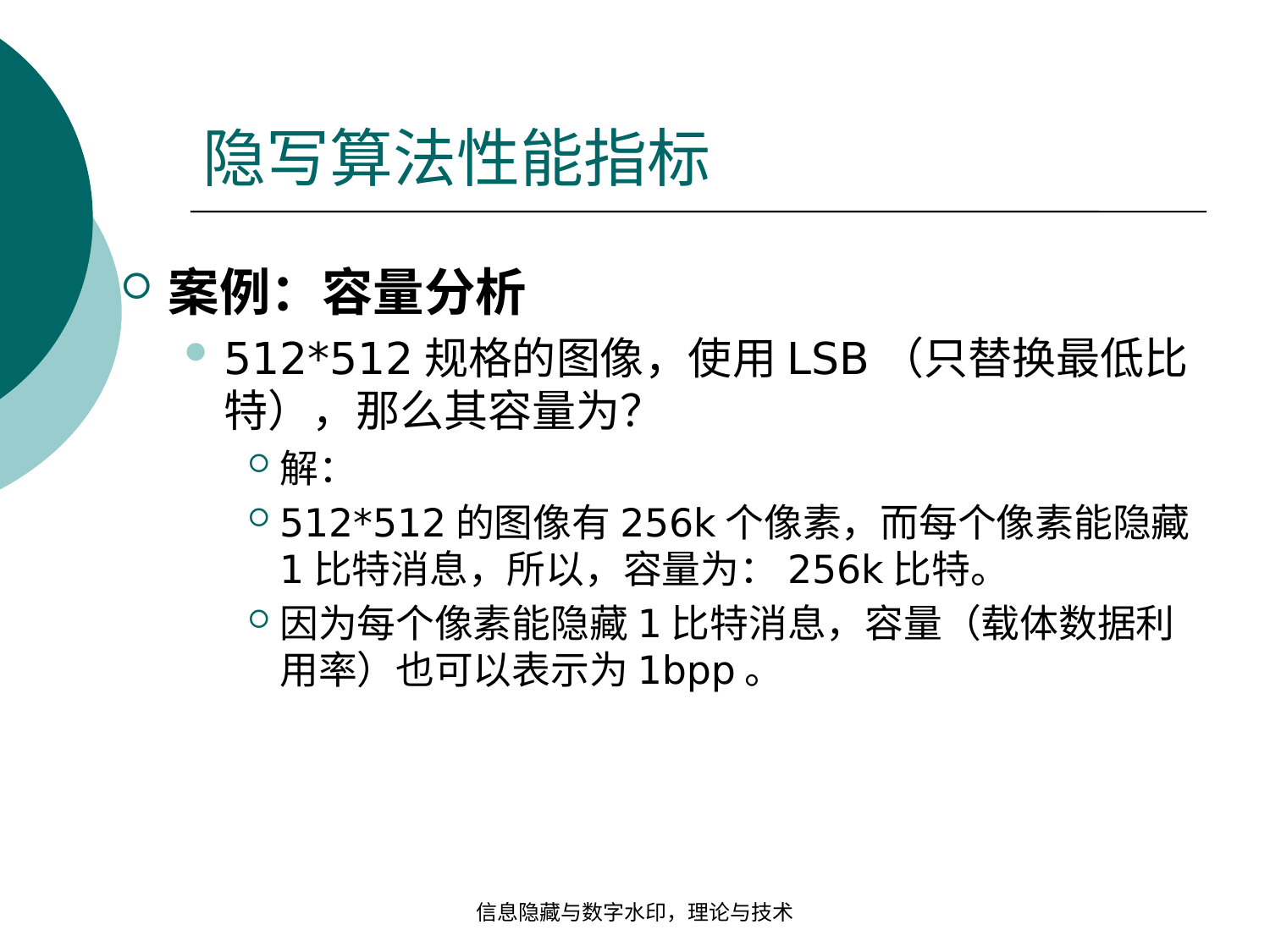

# 隐写算法性能指标
案例：容量分析
512*512规格的图像，使用LSB（只替换最低比特），那么其容量为？
解：
512*512的图像有256k个像素，而每个像素能隐藏1比特消息，所以，容量为：256k比特。
因为每个像素能隐藏1比特消息，容量（载体数据利用率）也可以表示为1bpp。

信息隐藏与数字水印，理论与技术
17